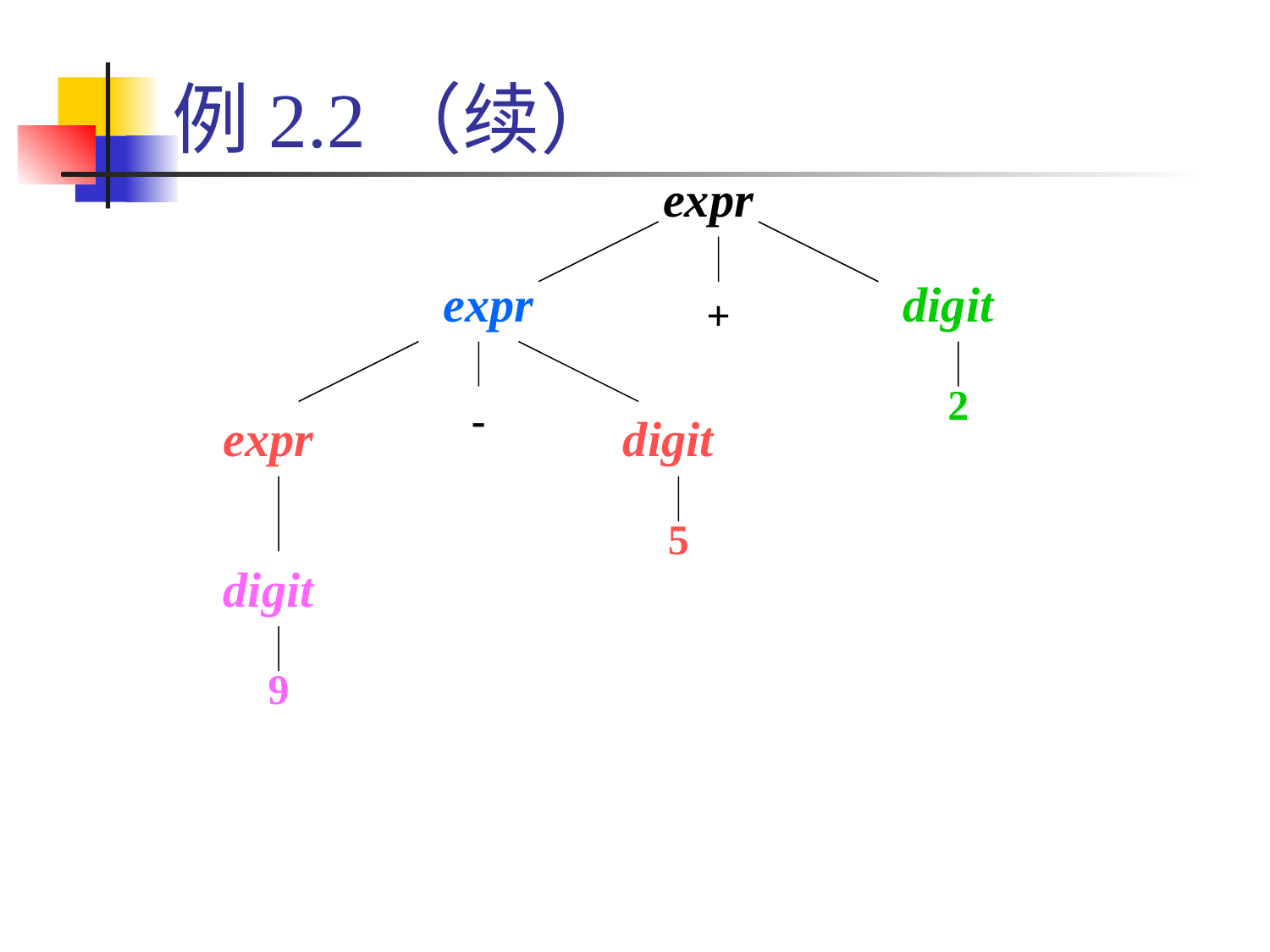

# 例2.2（续）
expr

expr
digit
+

2
-
expr
digit

5
digit

9